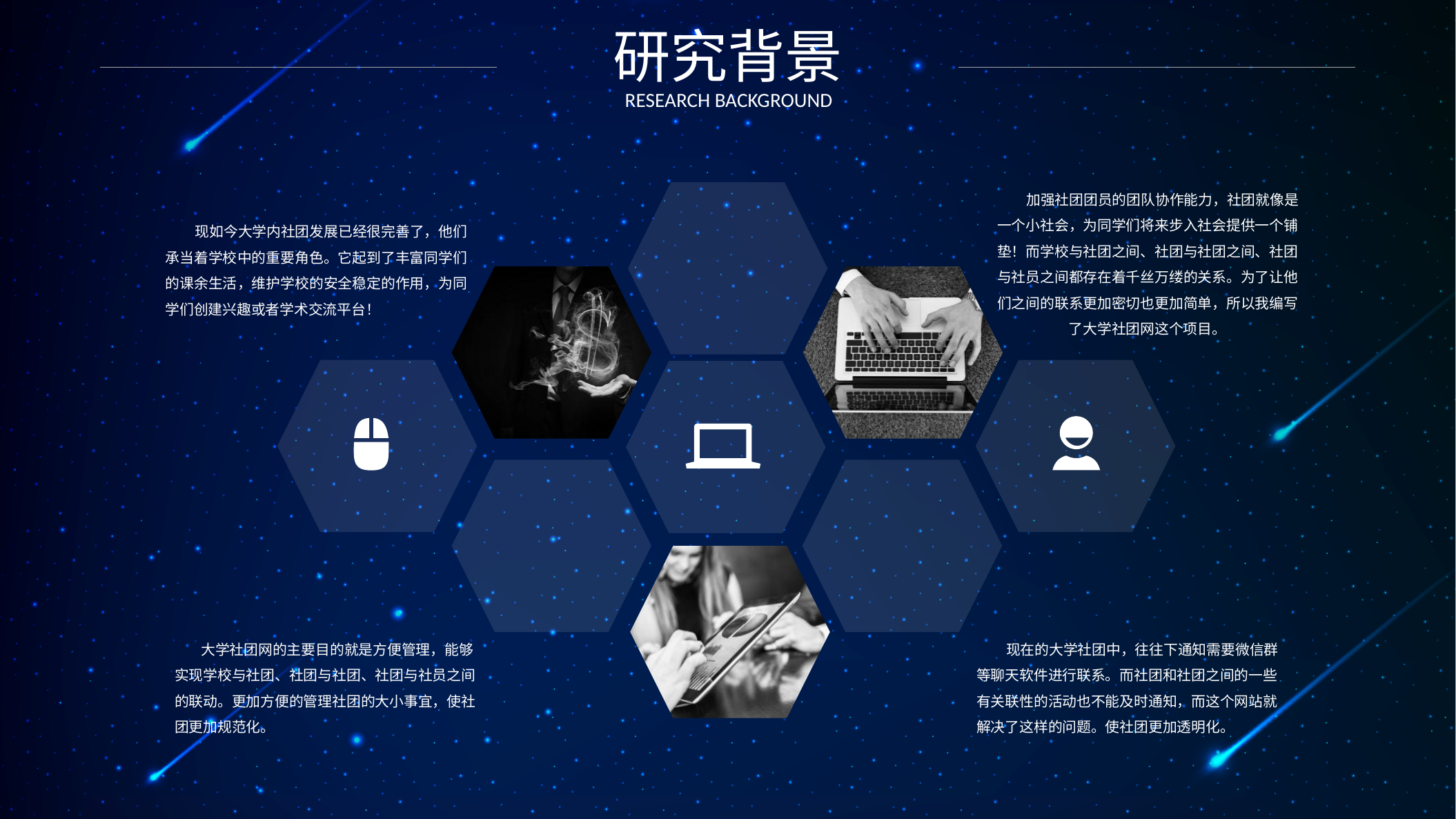

研究背景
RESEARCH BACKGROUND

        加强社团团员的团队协作能力，社团就像是一个小社会，为同学们将来步入社会提供一个铺垫！而学校与社团之间、社团与社团之间、社团与社员之间都存在着千丝万缕的关系。为了让他们之间的联系更加密切也更加简单，所以我编写了大学社团网这个项目。
        现如今大学内社团发展已经很完善了，他们承当着学校中的重要角色。它起到了丰富同学们的课余生活，维护学校的安全稳定的作用，为同学们创建兴趣或者学术交流平台！

       大学社团网的主要目的就是方便管理，能够实现学校与社团、社团与社团、社团与社员之间的联动。更加方便的管理社团的大小事宜，使社团更加规范化。
        现在的大学社团中，往往下通知需要微信群等聊天软件进行联系。而社团和社团之间的一些有关联性的活动也不能及时通知，而这个网站就解决了这样的问题。使社团更加透明化。